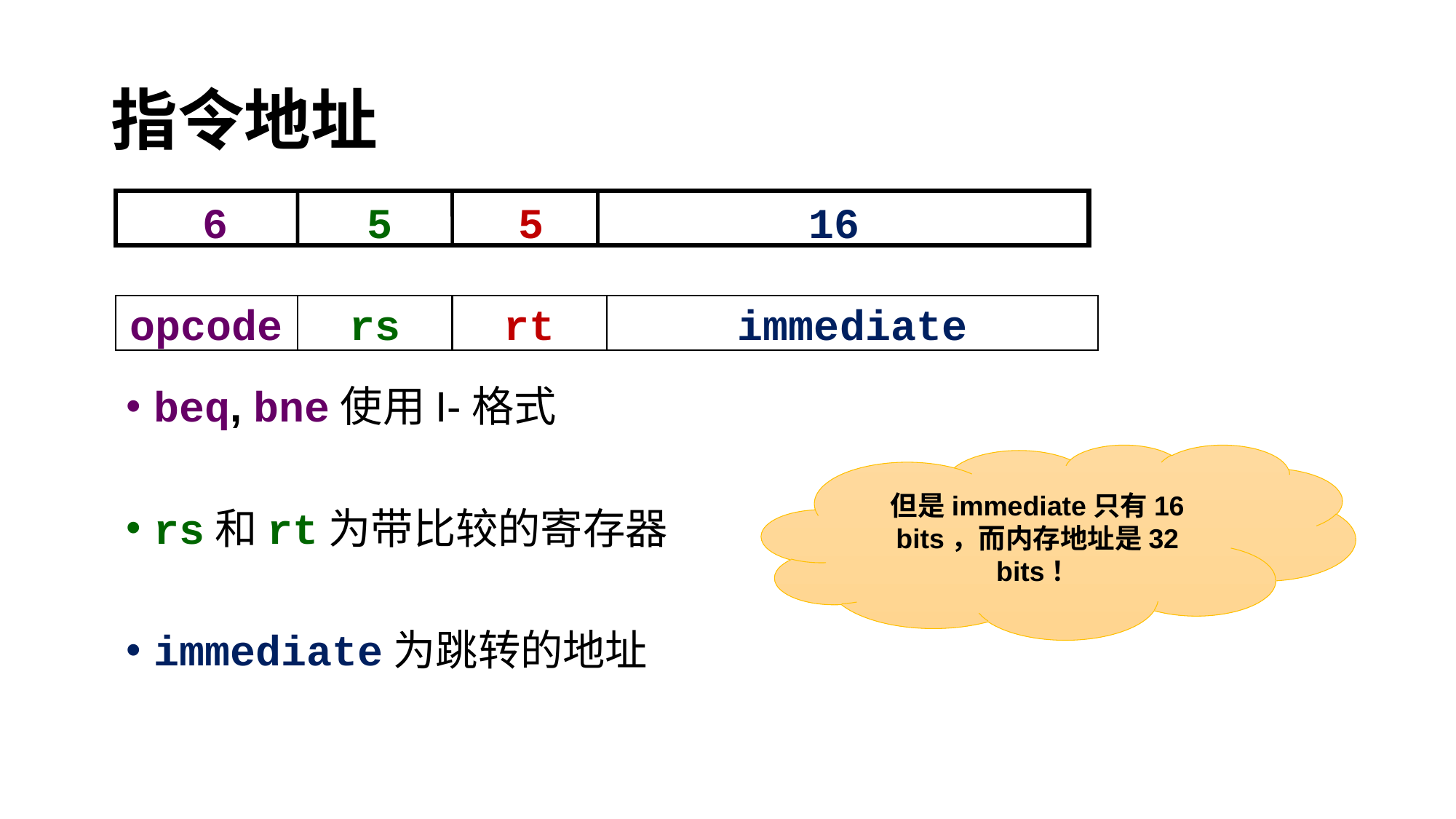

# 指令地址

6
5
5
16

opcode
rs
rt
immediate
beq, bne使用I-格式

rs和rt为带比较的寄存器

immediate为跳转的地址

但是immediate只有16 bits，而内存地址是32 bits！